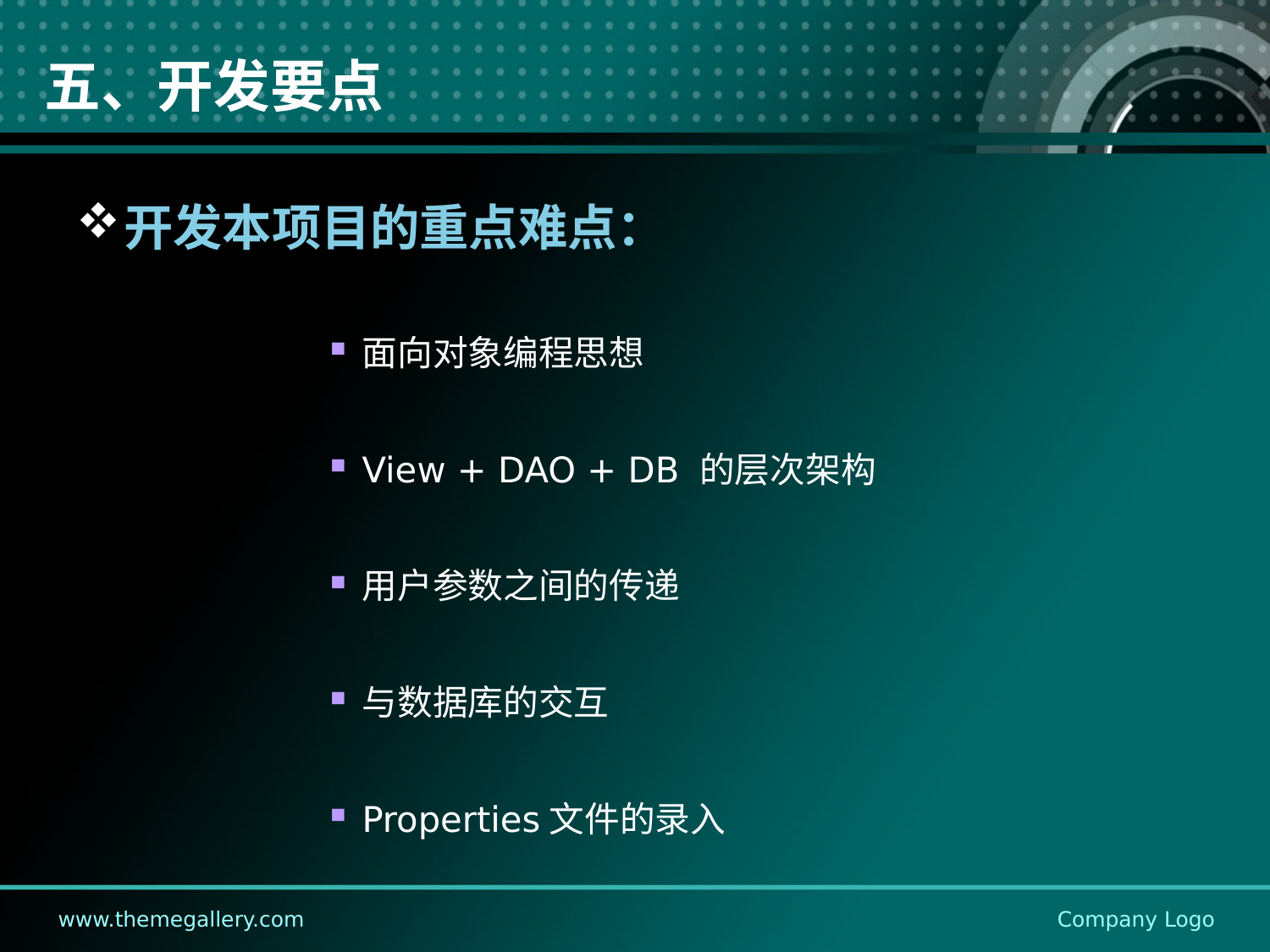

# 五、开发要点
开发本项目的重点难点：

面向对象编程思想

View + DAO + DB 的层次架构

用户参数之间的传递

与数据库的交互

Properties文件的录入

www.themegallery.com
Company Logo